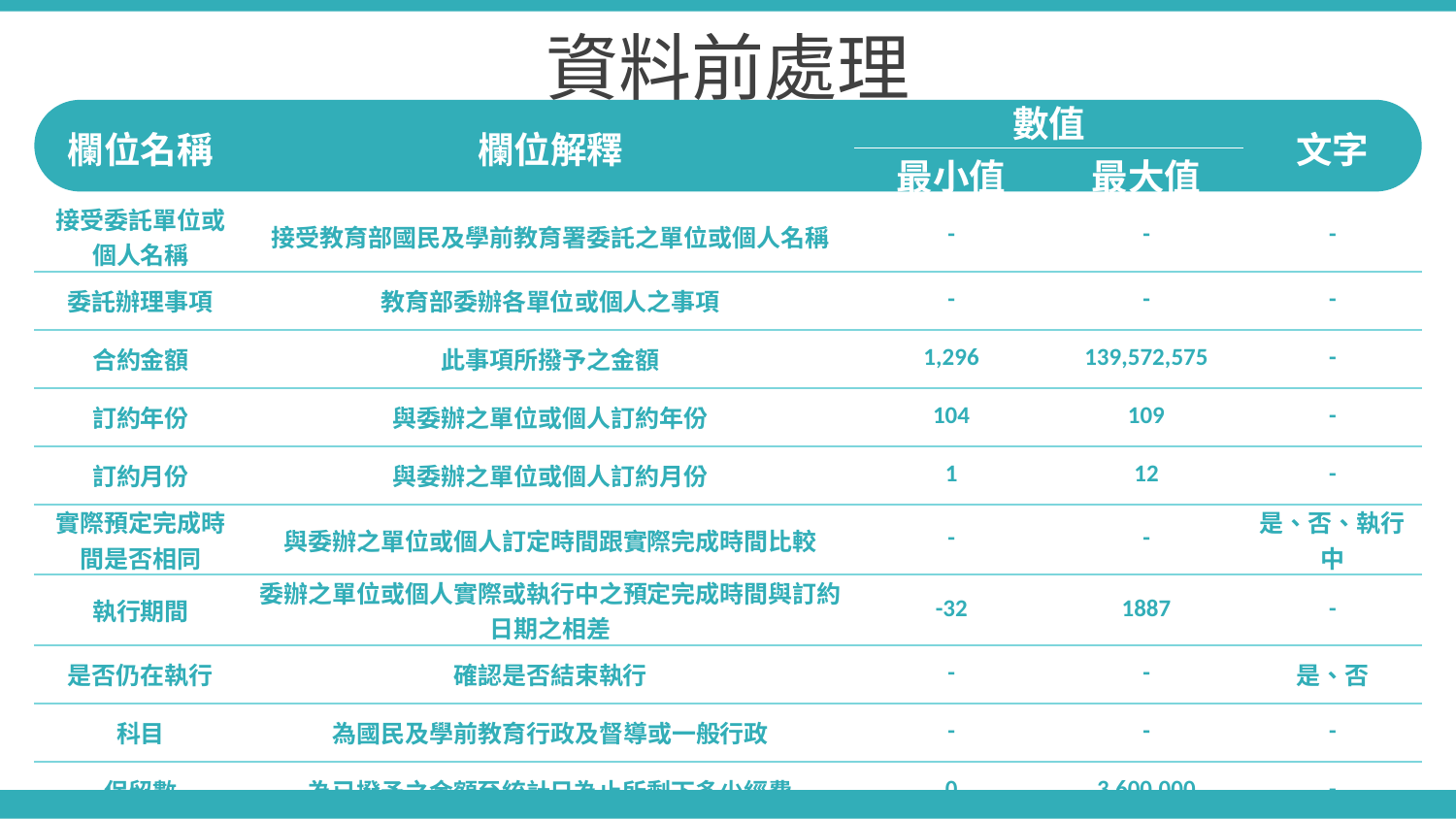

資料前處理
| 欄位名稱 | 欄位解釋 | 數值 | 最大值 | 文字 |
| --- | --- | --- | --- | --- |
|  |  | 最小值 | 最大值 |  |
| 接受委託單位或個人名稱 | 接受教育部國民及學前教育署委託之單位或個人名稱 | - | - | - |
| 委託辦理事項 | 教育部委辦各單位或個人之事項 | - | - | - |
| 合約金額 | 此事項所撥予之金額 | 1,296 | 139,572,575 | - |
| 訂約年份 | 與委辦之單位或個人訂約年份 | 104 | 109 | - |
| 訂約月份 | 與委辦之單位或個人訂約月份 | 1 | 12 | - |
| 實際預定完成時間是否相同 | 與委辦之單位或個人訂定時間跟實際完成時間比較 | - | - | 是、否、執行中 |
| 執行期間 | 委辦之單位或個人實際或執行中之預定完成時間與訂約日期之相差 | -32 | 1887 | - |
| 是否仍在執行 | 確認是否結束執行 | - | - | 是、否 |
| 科目 | 為國民及學前教育行政及督導或一般行政 | - | - | - |
| 保留數 | 為已撥予之金額至統計日為止所剩下多少經費 | 0 | 3,600,000 | - |